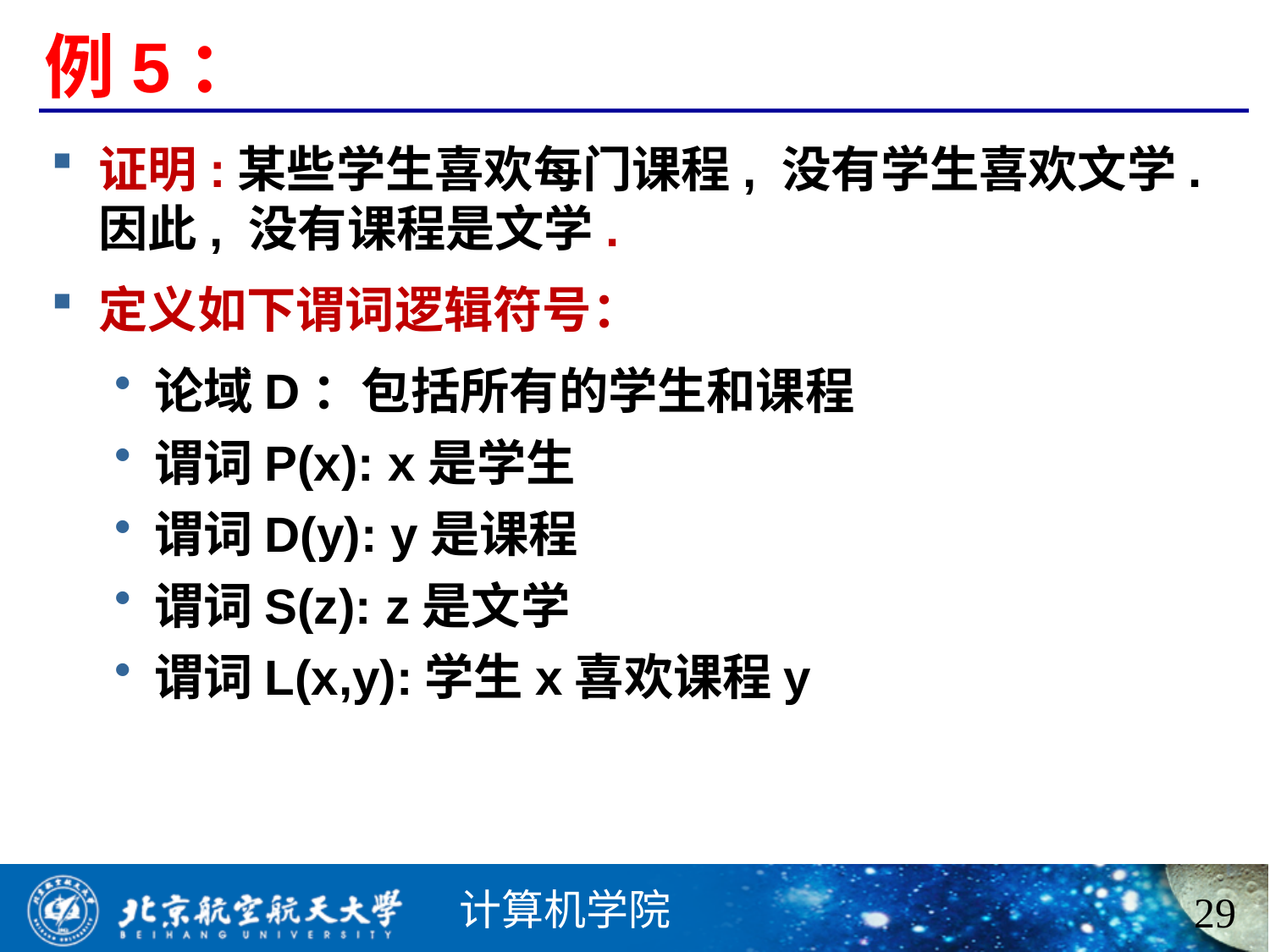

# 例5：
证明:某些学生喜欢每门课程, 没有学生喜欢文学. 因此, 没有课程是文学.
定义如下谓词逻辑符号：
论域D：包括所有的学生和课程
谓词P(x): x是学生
谓词D(y): y是课程
谓词S(z): z是文学
谓词L(x,y):学生x喜欢课程y